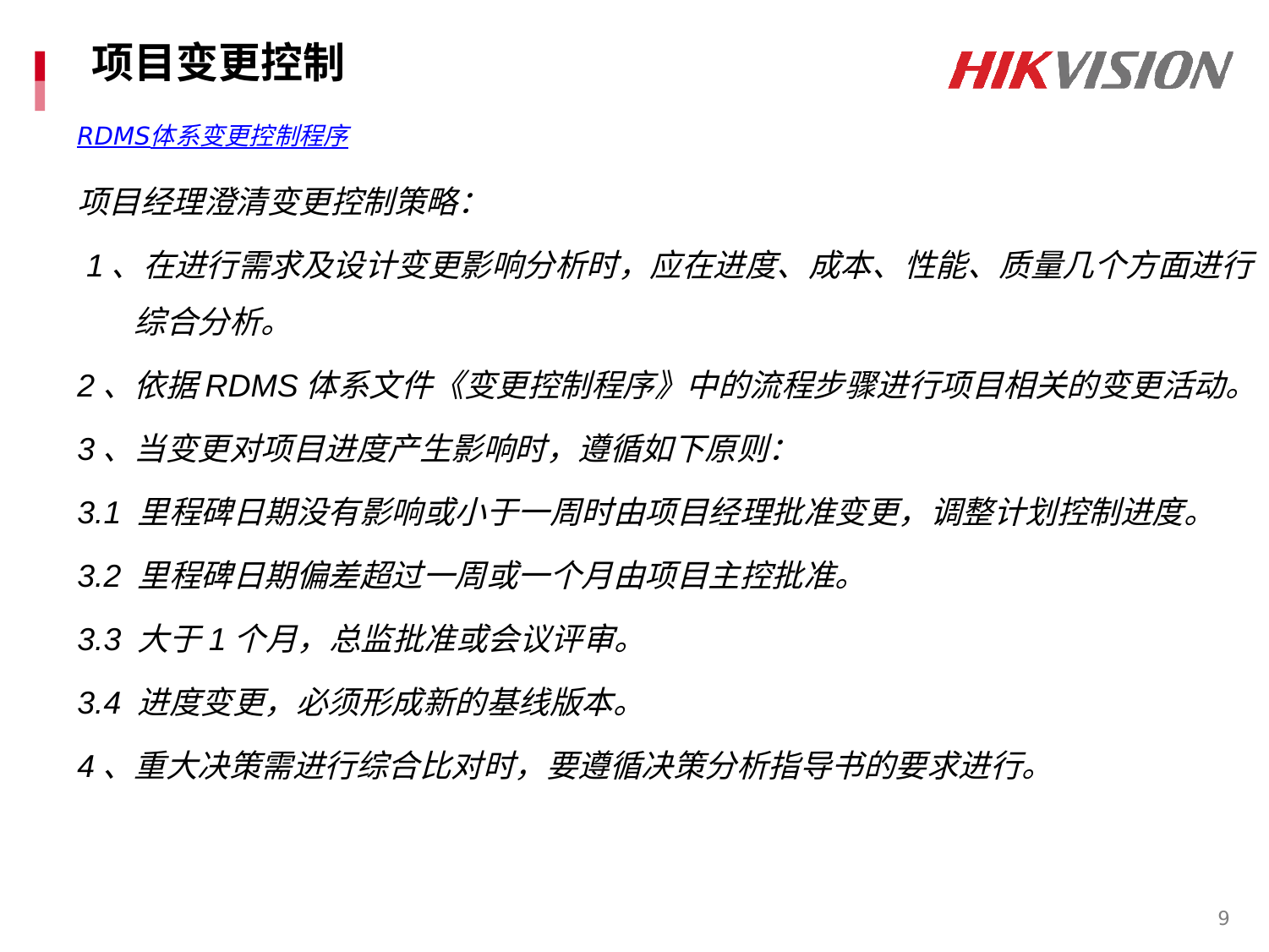

# 项目变更控制
RDMS体系变更控制程序
项目经理澄清变更控制策略：
 1、在进行需求及设计变更影响分析时，应在进度、成本、性能、质量几个方面进行综合分析。
2、依据RDMS体系文件《变更控制程序》中的流程步骤进行项目相关的变更活动。
3、当变更对项目进度产生影响时，遵循如下原则：
3.1 里程碑日期没有影响或小于一周时由项目经理批准变更，调整计划控制进度。
3.2 里程碑日期偏差超过一周或一个月由项目主控批准。
3.3 大于1个月，总监批准或会议评审。
3.4 进度变更，必须形成新的基线版本。
4、重大决策需进行综合比对时，要遵循决策分析指导书的要求进行。